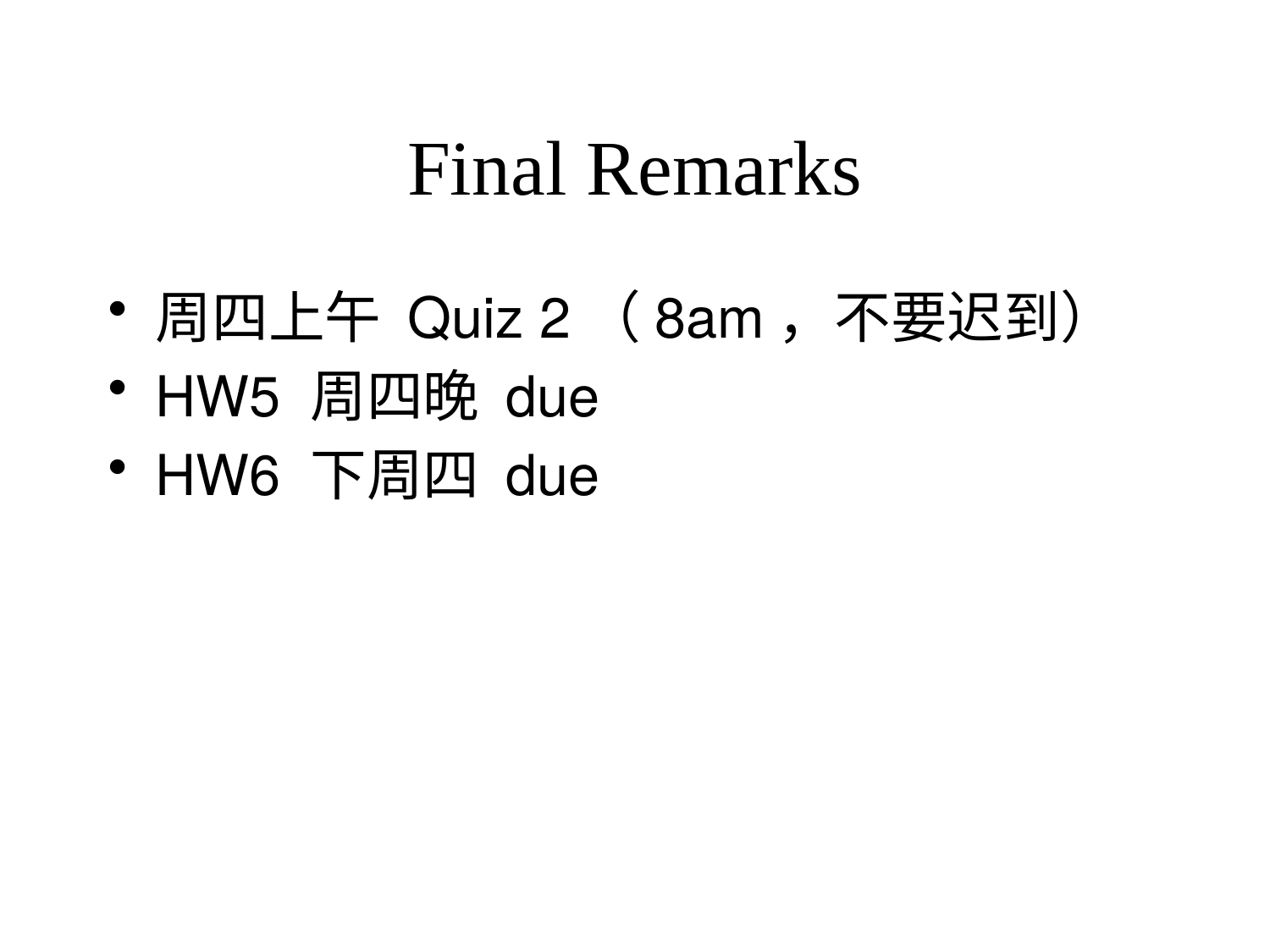

# Final Remarks
周四上午 Quiz 2（8am，不要迟到）
HW5 周四晚 due
HW6 下周四 due